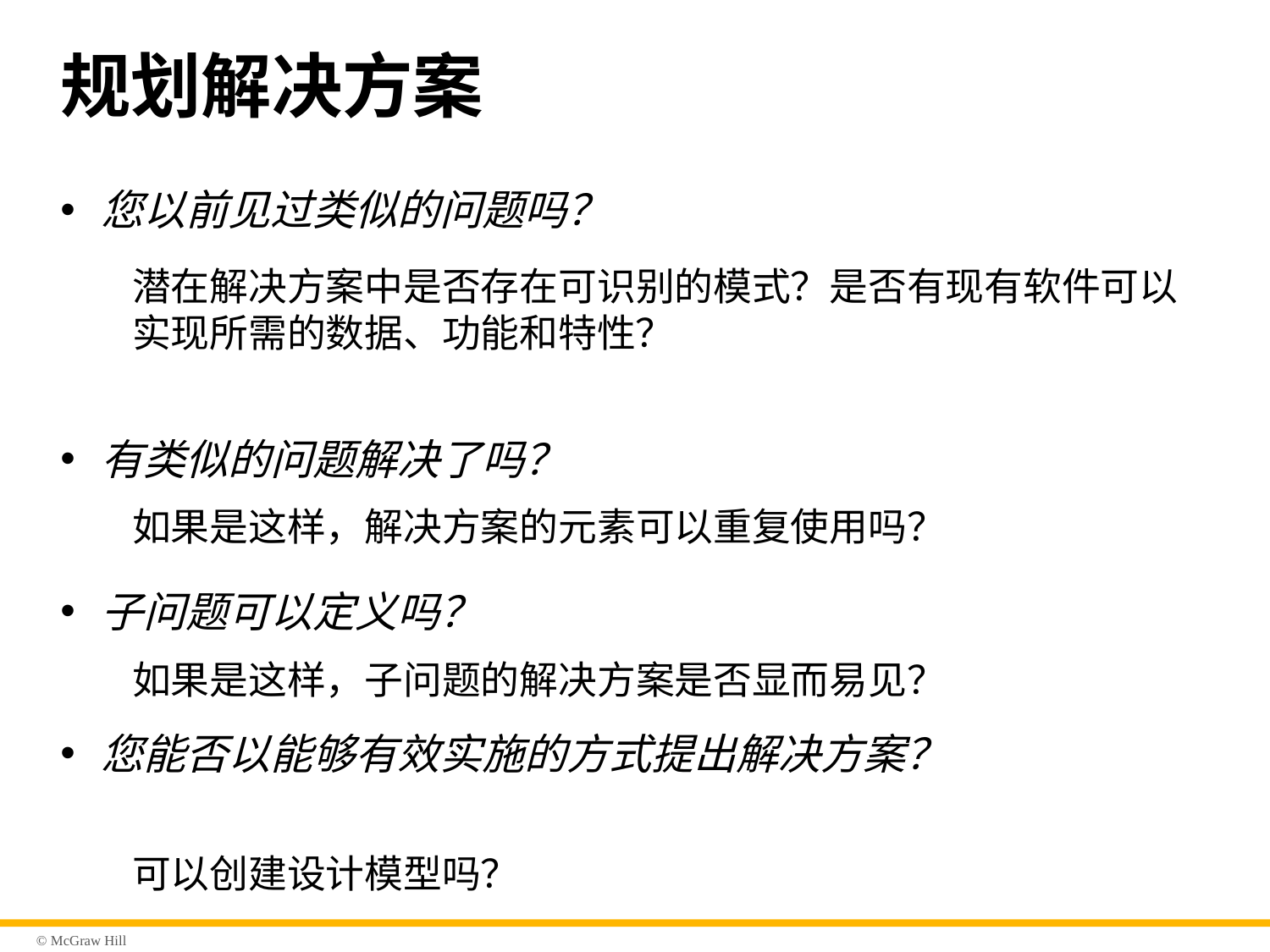

# 规划解决方案
您以前见过类似的问题吗？
潜在解决方案中是否存在可识别的模式？是否有现有软件可以实现所需的数据、功能和特性？
有类似的问题解决了吗？
如果是这样，解决方案的元素可以重复使用吗？
子问题可以定义吗？
如果是这样，子问题的解决方案是否显而易见？
您能否以能够有效实施的方式提出解决方案？
可以创建设计模型吗？
16